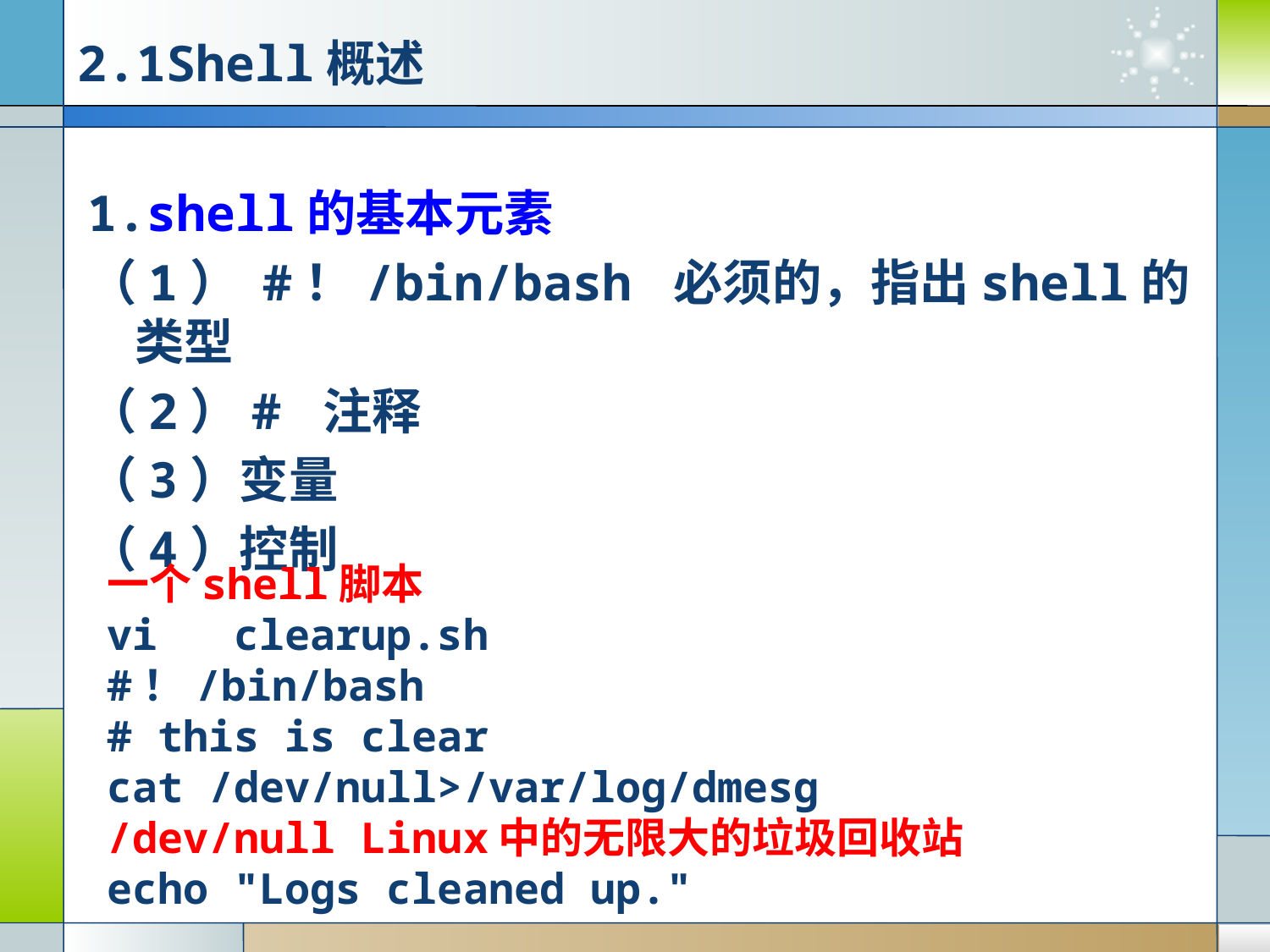

# 2.1Shell概述
1.shell的基本元素
（1） #！/bin/bash 必须的，指出shell的类型
（2）# 注释
（3）变量
（4）控制
一个shell脚本
vi   clearup.sh
#！/bin/bash
# this is clear
cat /dev/null>/var/log/dmesg
/dev/null Linux中的无限大的垃圾回收站
echo "Logs cleaned up."